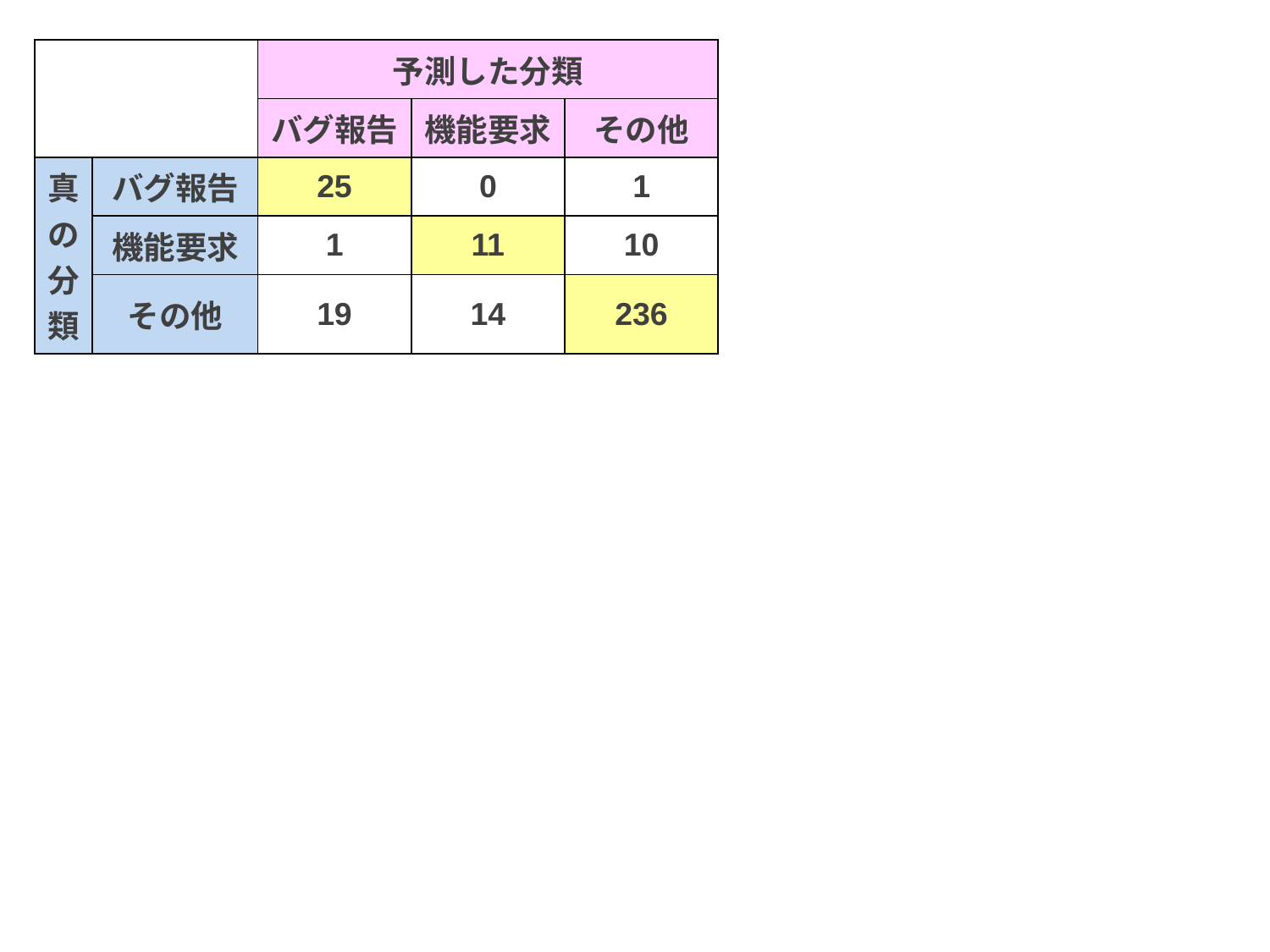

|  |  | 予測した分類 |  |  |
| --- | --- | --- | --- | --- |
|  |  | バグ報告 | 機能要求 | その他 |
| 真の分類 | バグ報告 | 25 | 0 | 1 |
|  | 機能要求 | 1 | 11 | 10 |
|  | その他 | 19 | 14 | 236 |